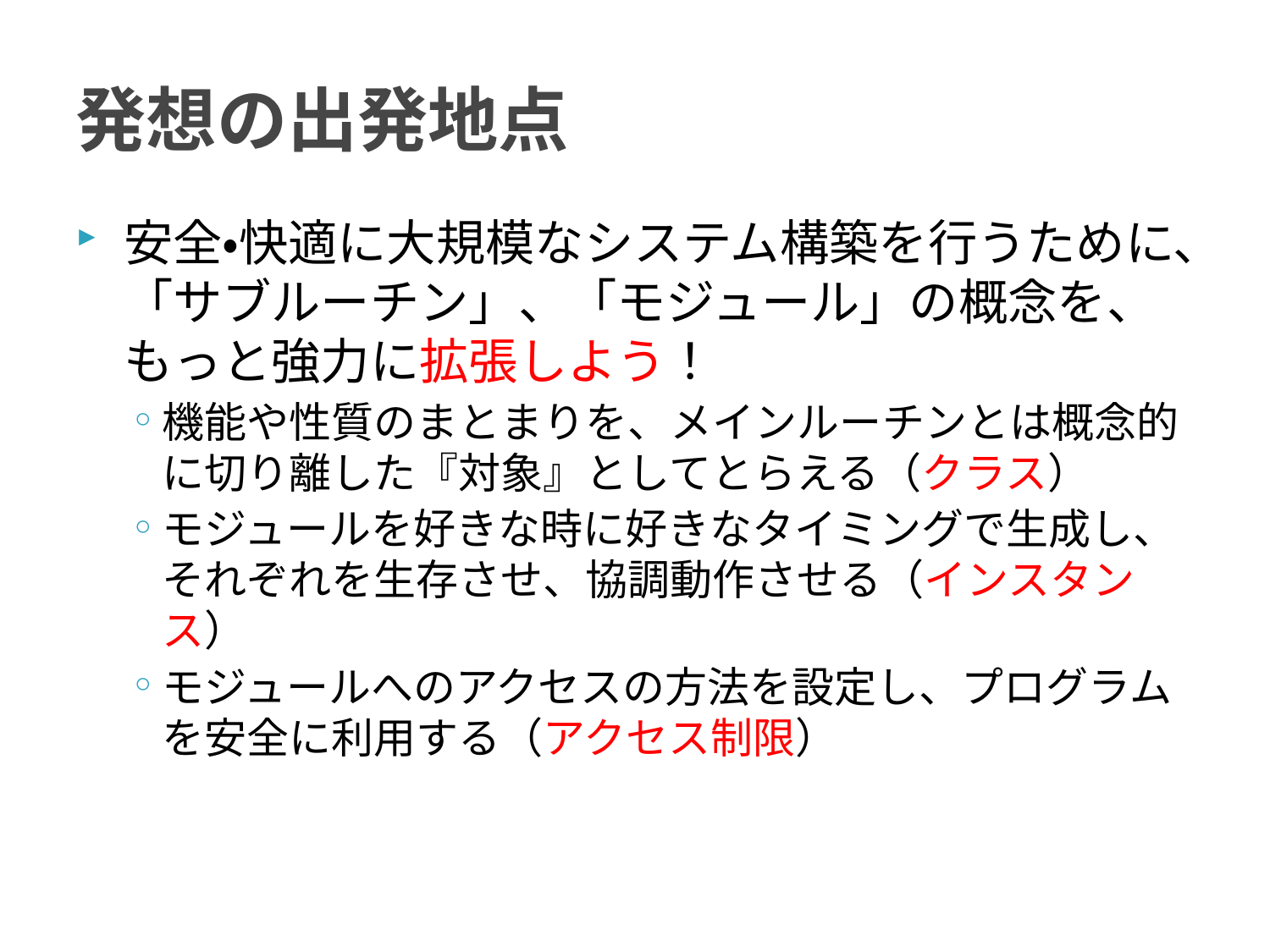

# 発想の出発地点
安全・快適に大規模なシステム構築を行うために、「サブルーチン」、「モジュール」の概念を、もっと強力に拡張しよう！
機能や性質のまとまりを、メインルーチンとは概念的に切り離した『対象』としてとらえる（クラス）
モジュールを好きな時に好きなタイミングで生成し、それぞれを生存させ、協調動作させる（インスタンス）
モジュールへのアクセスの方法を設定し、プログラムを安全に利用する（アクセス制限）